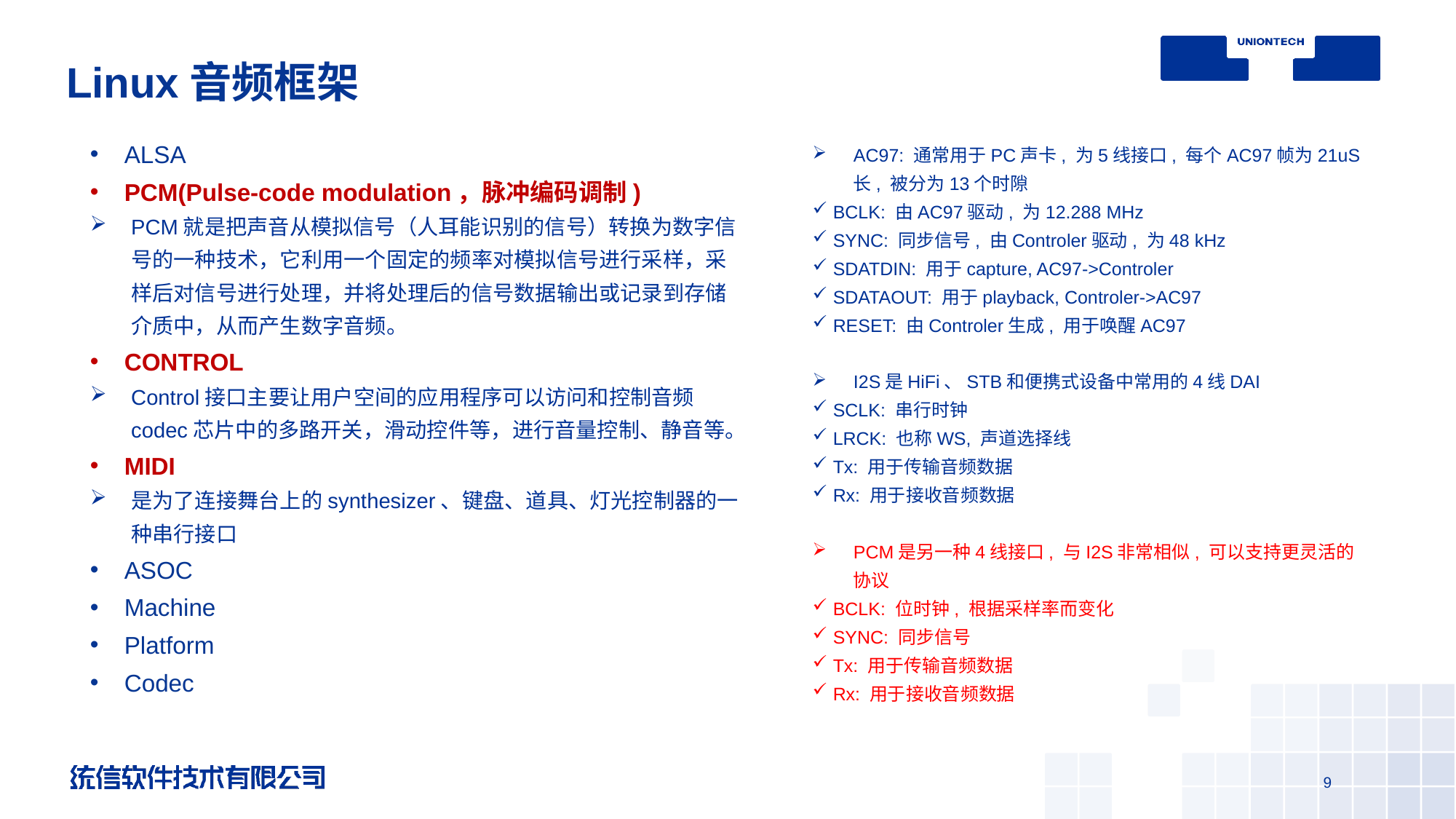

# Linux音频框架
ALSA
PCM(Pulse-code modulation，脉冲编码调制)
PCM就是把声音从模拟信号（人耳能识别的信号）转换为数字信号的一种技术，它利用一个固定的频率对模拟信号进行采样，采样后对信号进行处理，并将处理后的信号数据输出或记录到存储介质中，从而产生数字音频。
CONTROL
Control接口主要让用户空间的应用程序可以访问和控制音频codec芯片中的多路开关，滑动控件等，进行音量控制、静音等。
MIDI
是为了连接舞台上的synthesizer、键盘、道具、灯光控制器的一种串行接口
ASOC
Machine
Platform
Codec
AC97: 通常用于PC声卡, 为5线接口, 每个AC97帧为21uS长, 被分为13个时隙
BCLK: 由AC97驱动, 为12.288 MHz
SYNC: 同步信号, 由Controler驱动, 为48 kHz
SDATDIN: 用于capture, AC97->Controler
SDATAOUT: 用于playback, Controler->AC97
RESET: 由Controler生成, 用于唤醒AC97

I2S是HiFi、STB和便携式设备中常用的4线DAI
SCLK: 串行时钟
LRCK: 也称WS, 声道选择线
Tx: 用于传输音频数据
Rx: 用于接收音频数据

PCM是另一种4线接口, 与I2S非常相似, 可以支持更灵活的协议
BCLK: 位时钟, 根据采样率而变化
SYNC: 同步信号
Tx: 用于传输音频数据
Rx: 用于接收音频数据